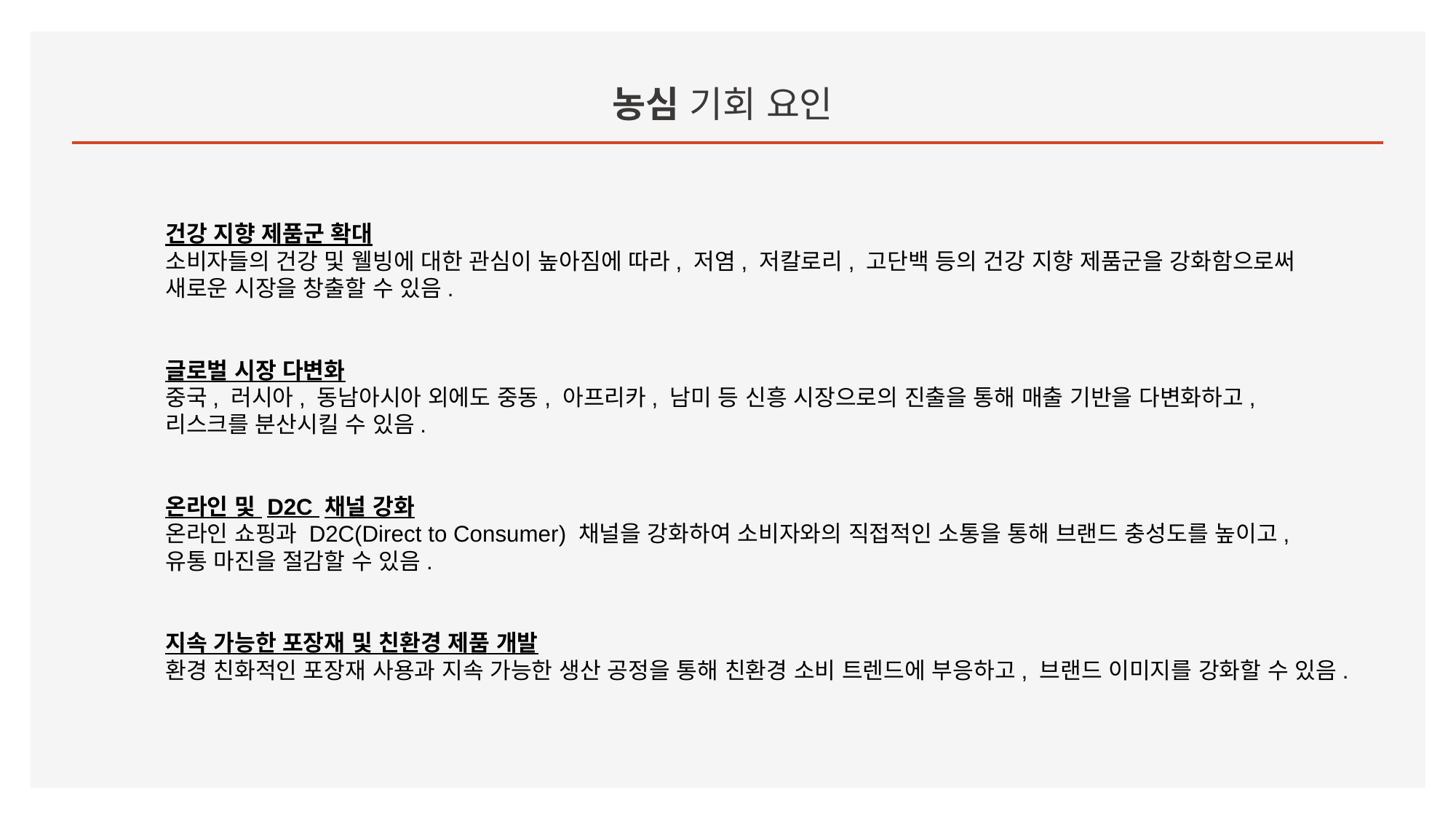

# 농심 기회 요인
건강 지향 제품군 확대
소비자들의 건강 및 웰빙에 대한 관심이 높아짐에 따라, 저염, 저칼로리, 고단백 등의 건강 지향 제품군을 강화함으로써
새로운 시장을 창출할 수 있음.

글로벌 시장 다변화
중국, 러시아, 동남아시아 외에도 중동, 아프리카, 남미 등 신흥 시장으로의 진출을 통해 매출 기반을 다변화하고,
리스크를 분산시킬 수 있음.

온라인 및 D2C 채널 강화
온라인 쇼핑과 D2C(Direct to Consumer) 채널을 강화하여 소비자와의 직접적인 소통을 통해 브랜드 충성도를 높이고,
유통 마진을 절감할 수 있음.

지속 가능한 포장재 및 친환경 제품 개발
환경 친화적인 포장재 사용과 지속 가능한 생산 공정을 통해 친환경 소비 트렌드에 부응하고, 브랜드 이미지를 강화할 수 있음.